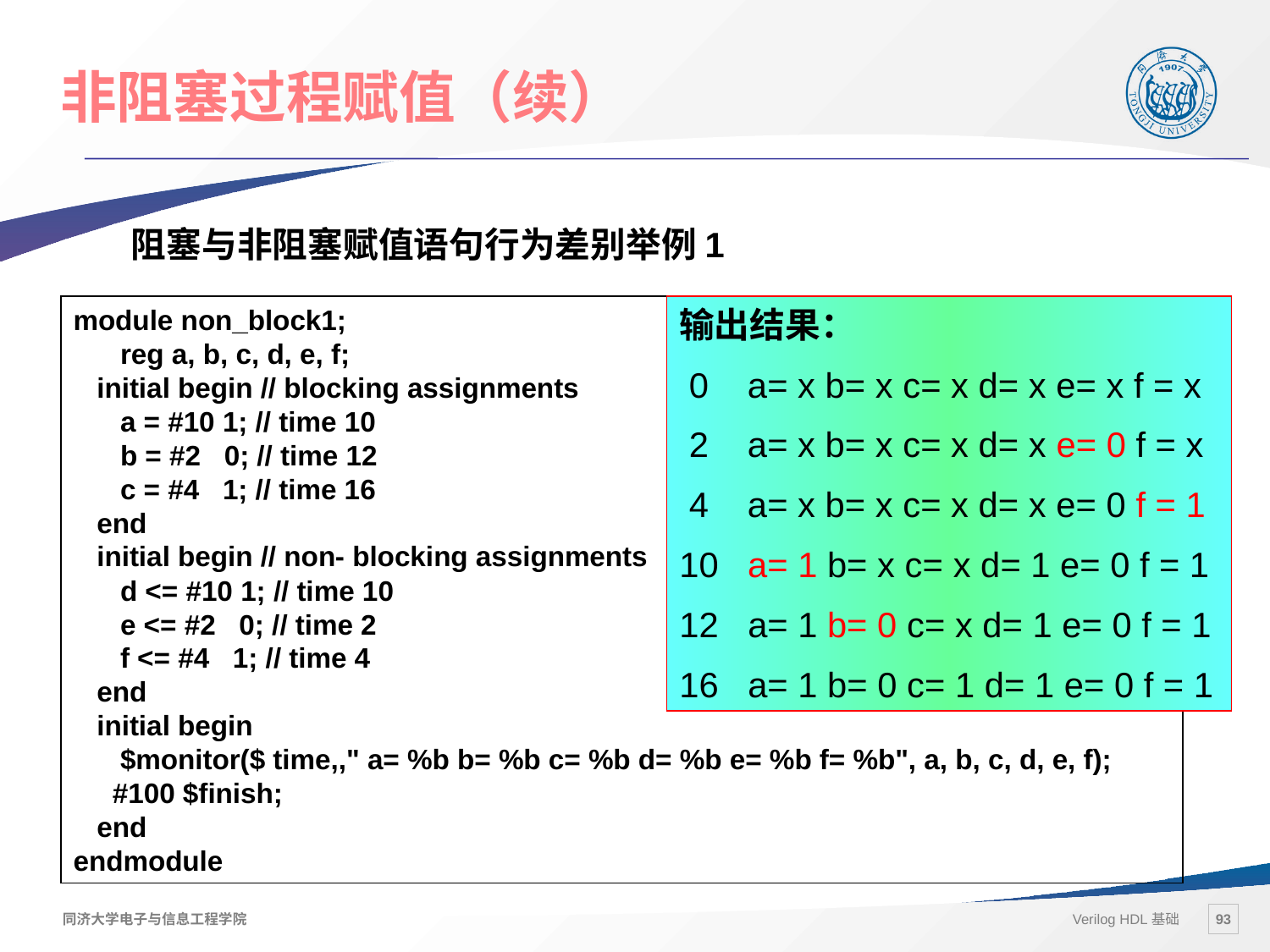

# 非阻塞过程赋值（续）

阻塞与非阻塞赋值语句行为差别举例1
module non_block1;
      reg a, b, c, d, e, f;
   initial begin // blocking assignments
      a = #10 1; // time 10
      b = #2   0; // time 12
      c = #4   1; // time 16
   end
   initial begin // non- blocking assignments
      d <= #10 1; // time 10
      e <= #2   0; // time 2
      f <= #4   1; // time 4
   end
   initial begin
      $monitor($ time,," a= %b b= %b c= %b d= %b e= %b f= %b", a, b, c, d, e, f);
     #100 $finish;
   end
endmodule
输出结果：
 0    a= x b= x c= x d= x e= x f = x
 2    a= x b= x c= x d= x e= 0 f = x
 4    a= x b= x c= x d= x e= 0 f = 1
10   a= 1 b= x c= x d= 1 e= 0 f = 1
12   a= 1 b= 0 c= x d= 1 e= 0 f = 1
16   a= 1 b= 0 c= 1 d= 1 e= 0 f = 1